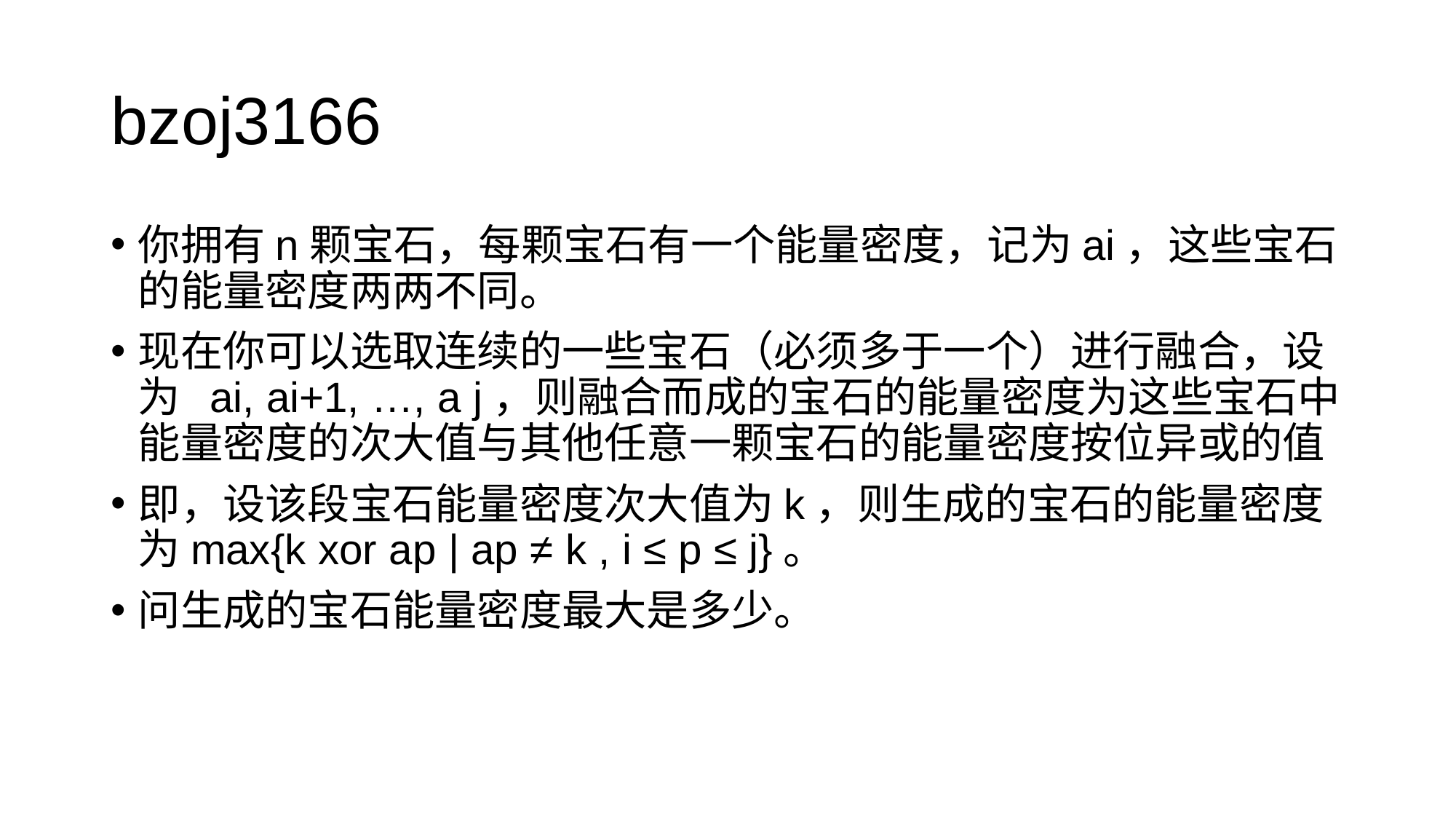

# bzoj3166
你拥有n颗宝石，每颗宝石有一个能量密度，记为ai，这些宝石的能量密度两两不同。
现在你可以选取连续的一些宝石（必须多于一个）进行融合，设为  ai, ai+1, …, a j，则融合而成的宝石的能量密度为这些宝石中能量密度的次大值与其他任意一颗宝石的能量密度按位异或的值
即，设该段宝石能量密度次大值为k，则生成的宝石的能量密度为max{k xor ap | ap ≠ k , i ≤ p ≤ j}。
问生成的宝石能量密度最大是多少。